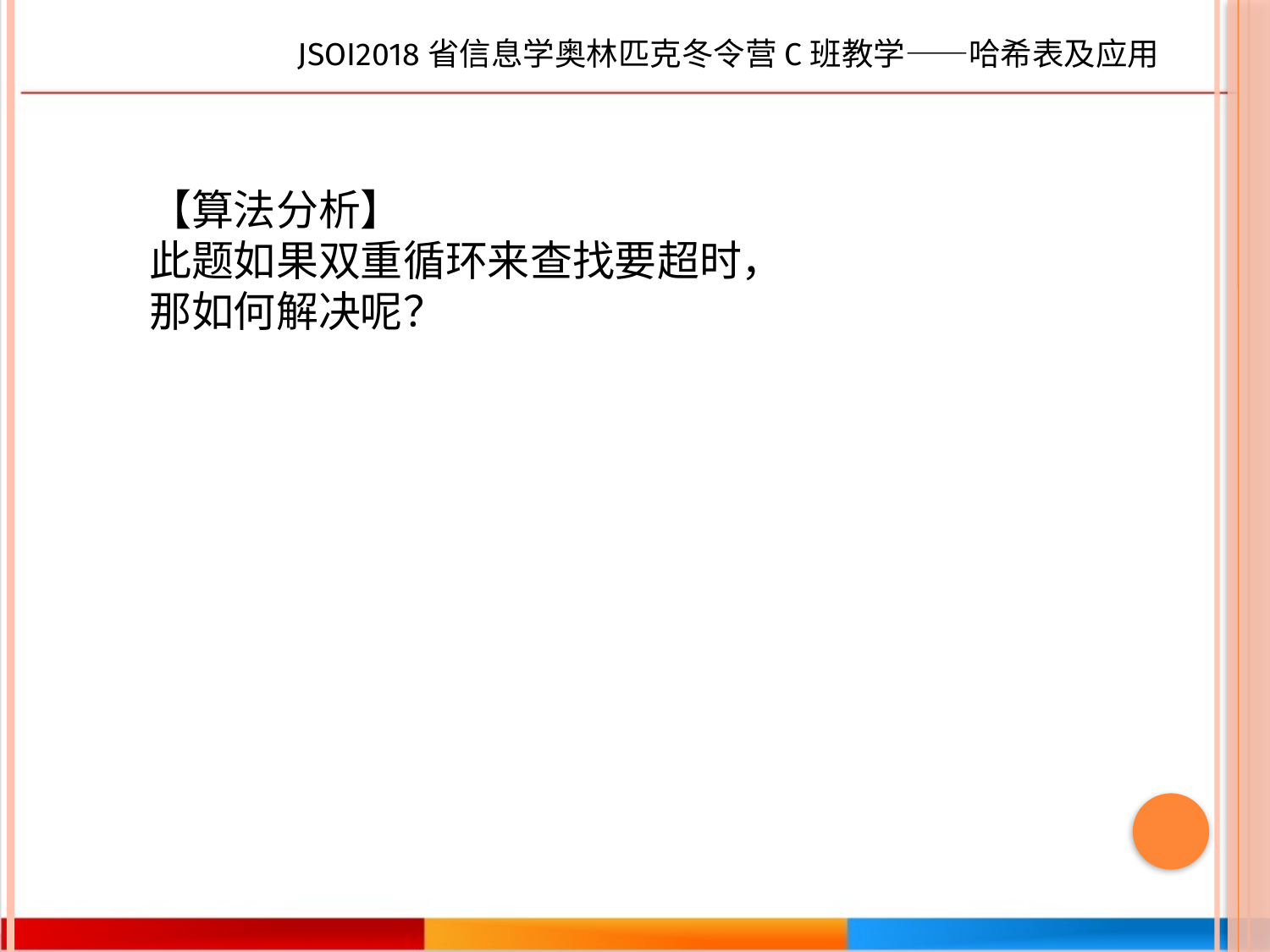

JSOI2018省信息学奥林匹克冬令营C班教学——哈希表及应用
【算法分析】
此题如果双重循环来查找要超时，
那如何解决呢？